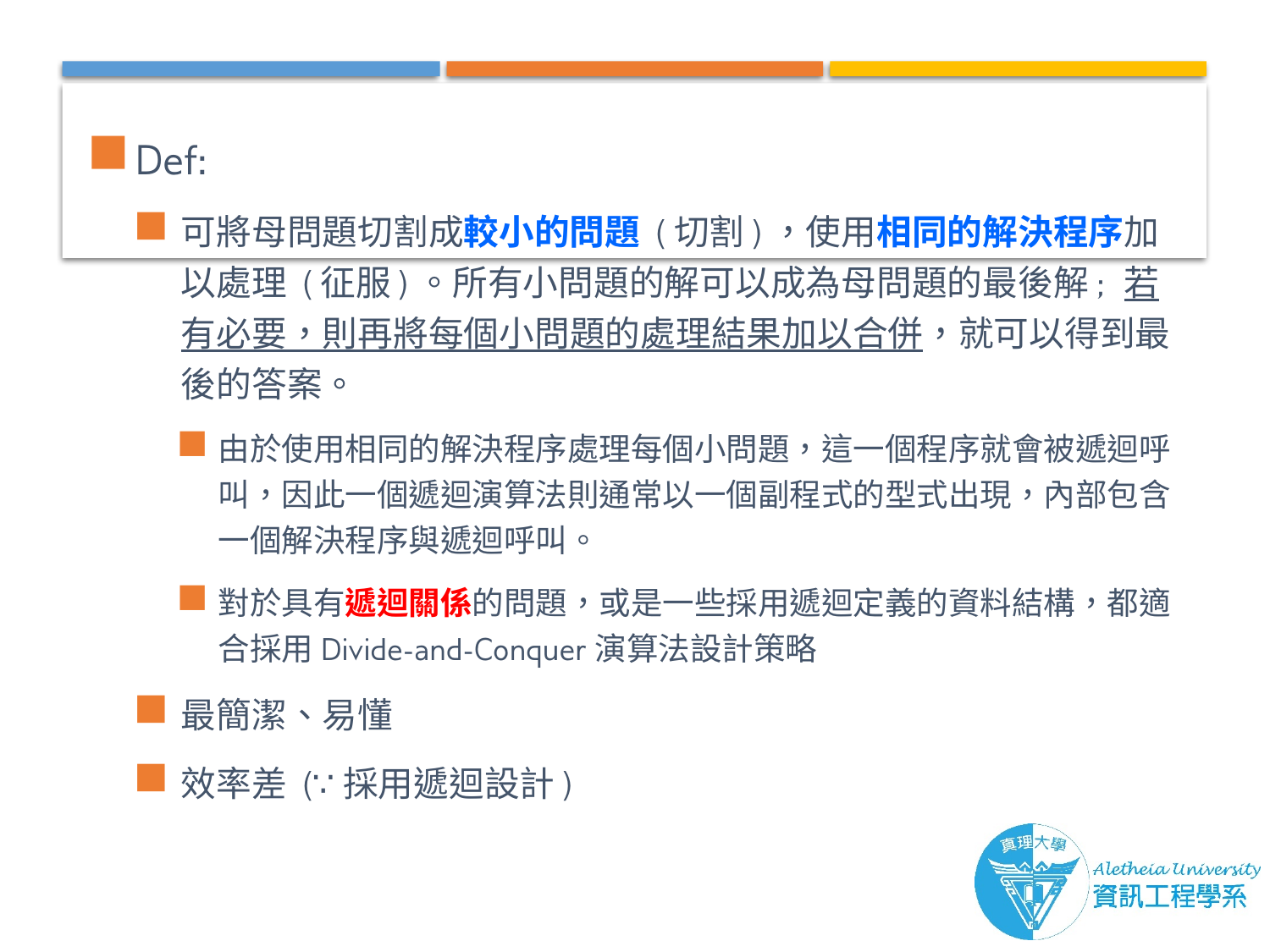

Def:
可將母問題切割成較小的問題 (切割)，使用相同的解決程序加以處理 (征服)。所有小問題的解可以成為母問題的最後解; 若有必要，則再將每個小問題的處理結果加以合併，就可以得到最後的答案。
由於使用相同的解決程序處理每個小問題，這一個程序就會被遞迴呼叫，因此一個遞迴演算法則通常以一個副程式的型式出現，內部包含一個解決程序與遞迴呼叫。
對於具有遞迴關係的問題，或是一些採用遞迴定義的資料結構，都適合採用Divide-and-Conquer演算法設計策略
最簡潔、易懂
效率差 (∵採用遞迴設計)